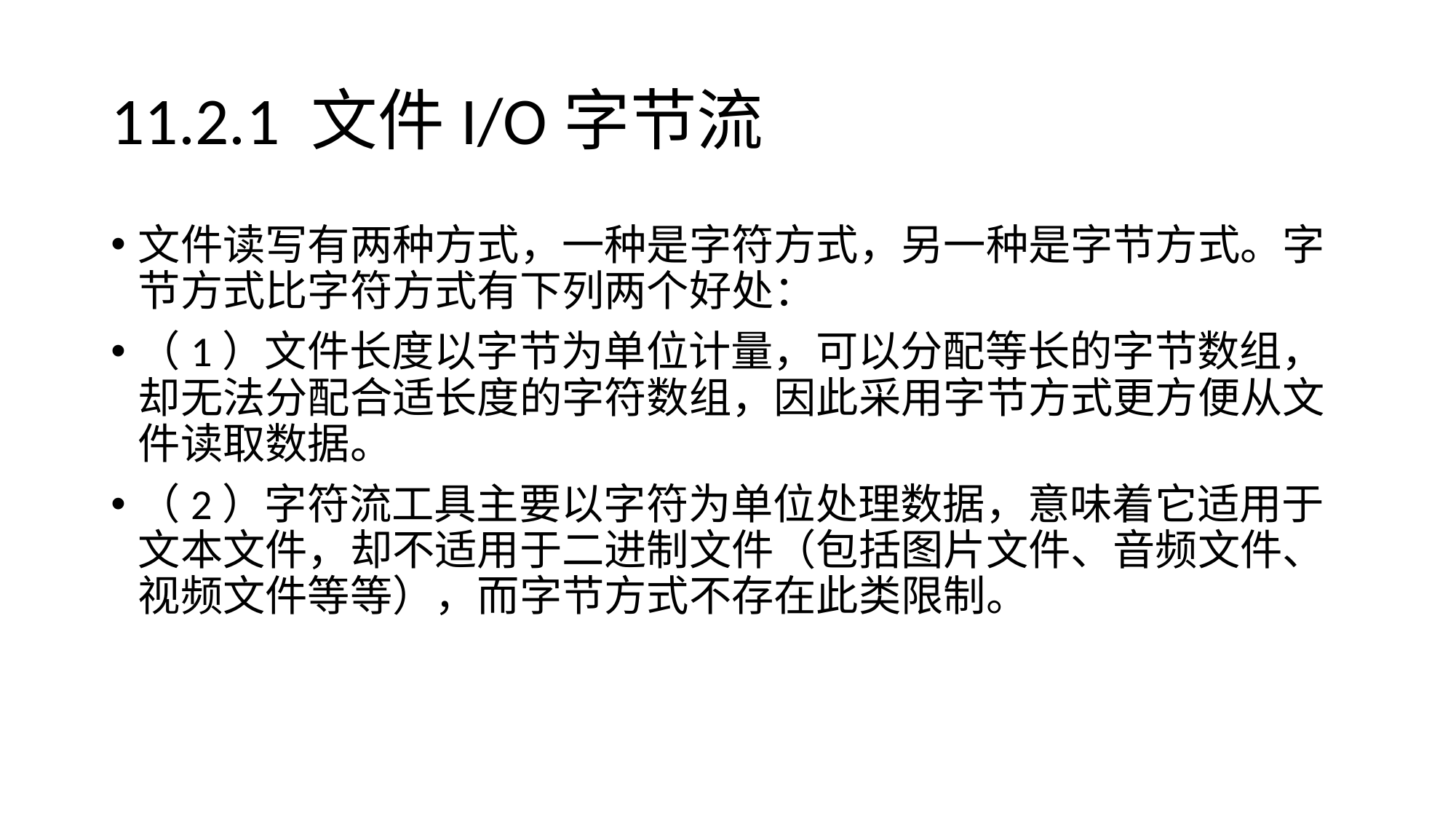

# 11.2.1 文件I/O字节流
文件读写有两种方式，一种是字符方式，另一种是字节方式。字节方式比字符方式有下列两个好处：
（1）文件长度以字节为单位计量，可以分配等长的字节数组，却无法分配合适长度的字符数组，因此采用字节方式更方便从文件读取数据。
（2）字符流工具主要以字符为单位处理数据，意味着它适用于文本文件，却不适用于二进制文件（包括图片文件、音频文件、视频文件等等），而字节方式不存在此类限制。